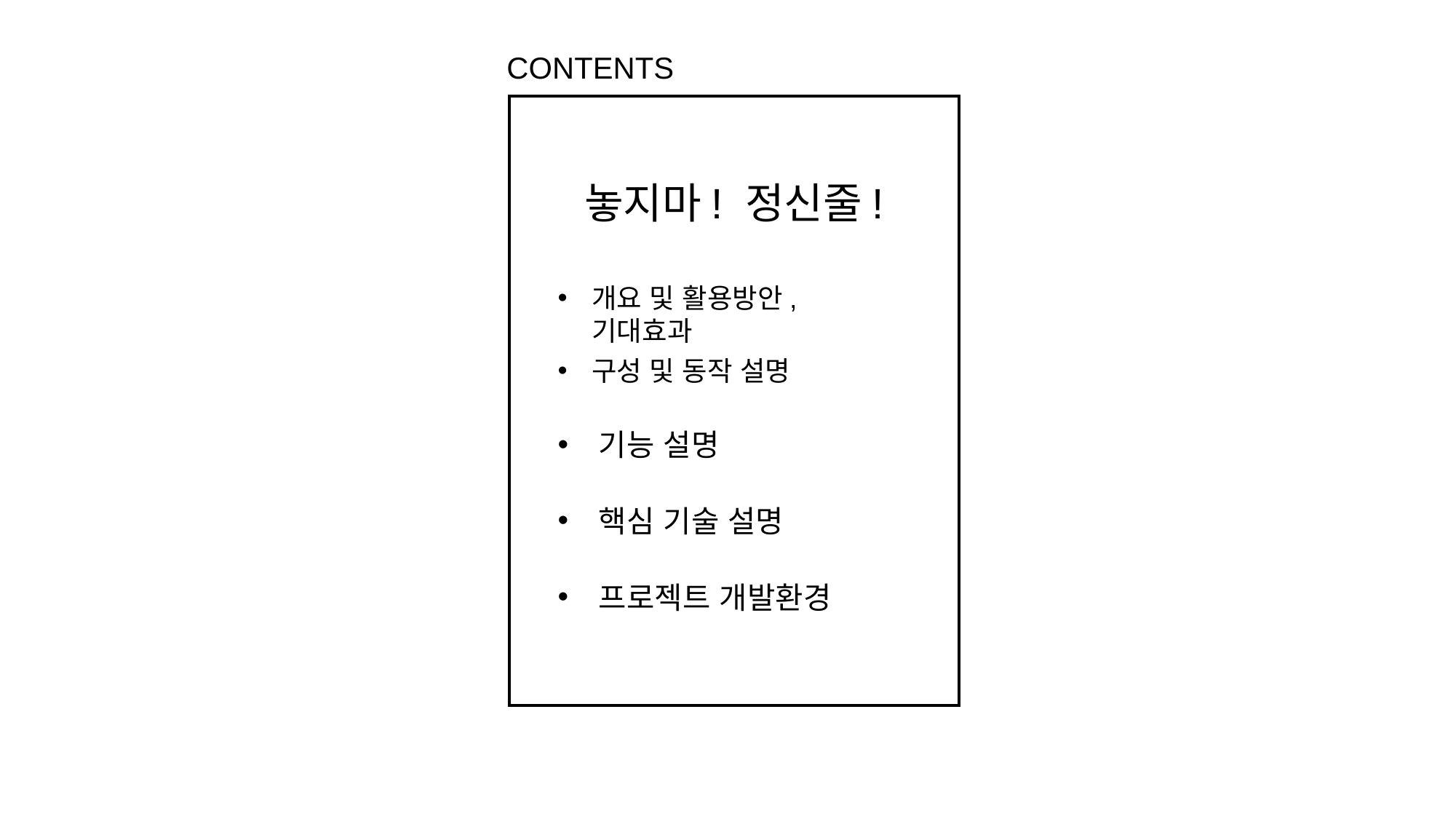

CONTENTS

놓지마! 정신줄!
개요 및 활용방안, 기대효과
구성 및 동작 설명
기능 설명
핵심 기술 설명
프로젝트 개발환경